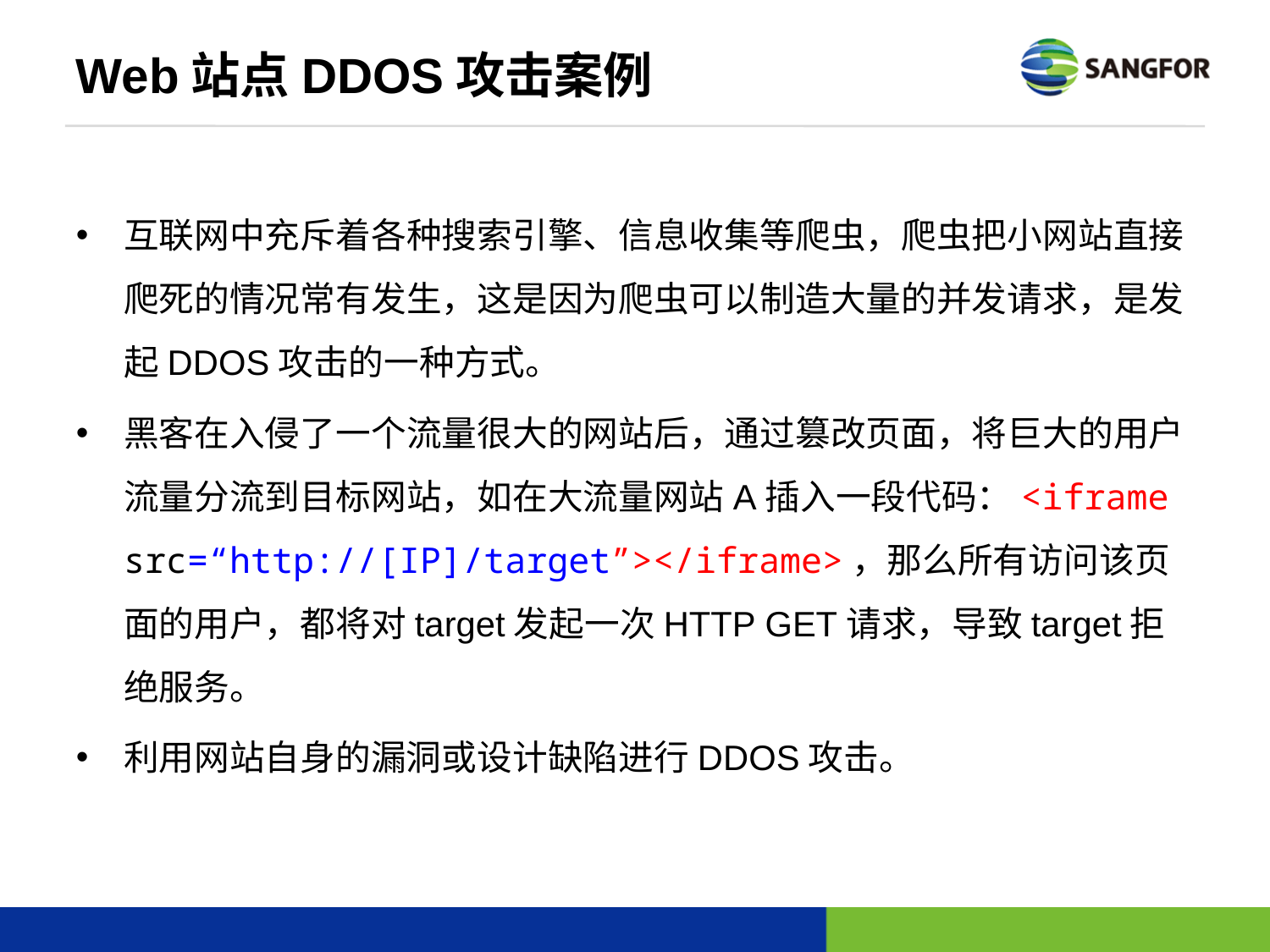

# Web站点DDOS攻击案例
互联网中充斥着各种搜索引擎、信息收集等爬虫，爬虫把小网站直接爬死的情况常有发生，这是因为爬虫可以制造大量的并发请求，是发起DDOS攻击的一种方式。
黑客在入侵了一个流量很大的网站后，通过篡改页面，将巨大的用户流量分流到目标网站，如在大流量网站A插入一段代码：<iframe src=“http://[IP]/target”></iframe>，那么所有访问该页面的用户，都将对target发起一次HTTP GET请求，导致target拒绝服务。
利用网站自身的漏洞或设计缺陷进行DDOS攻击。